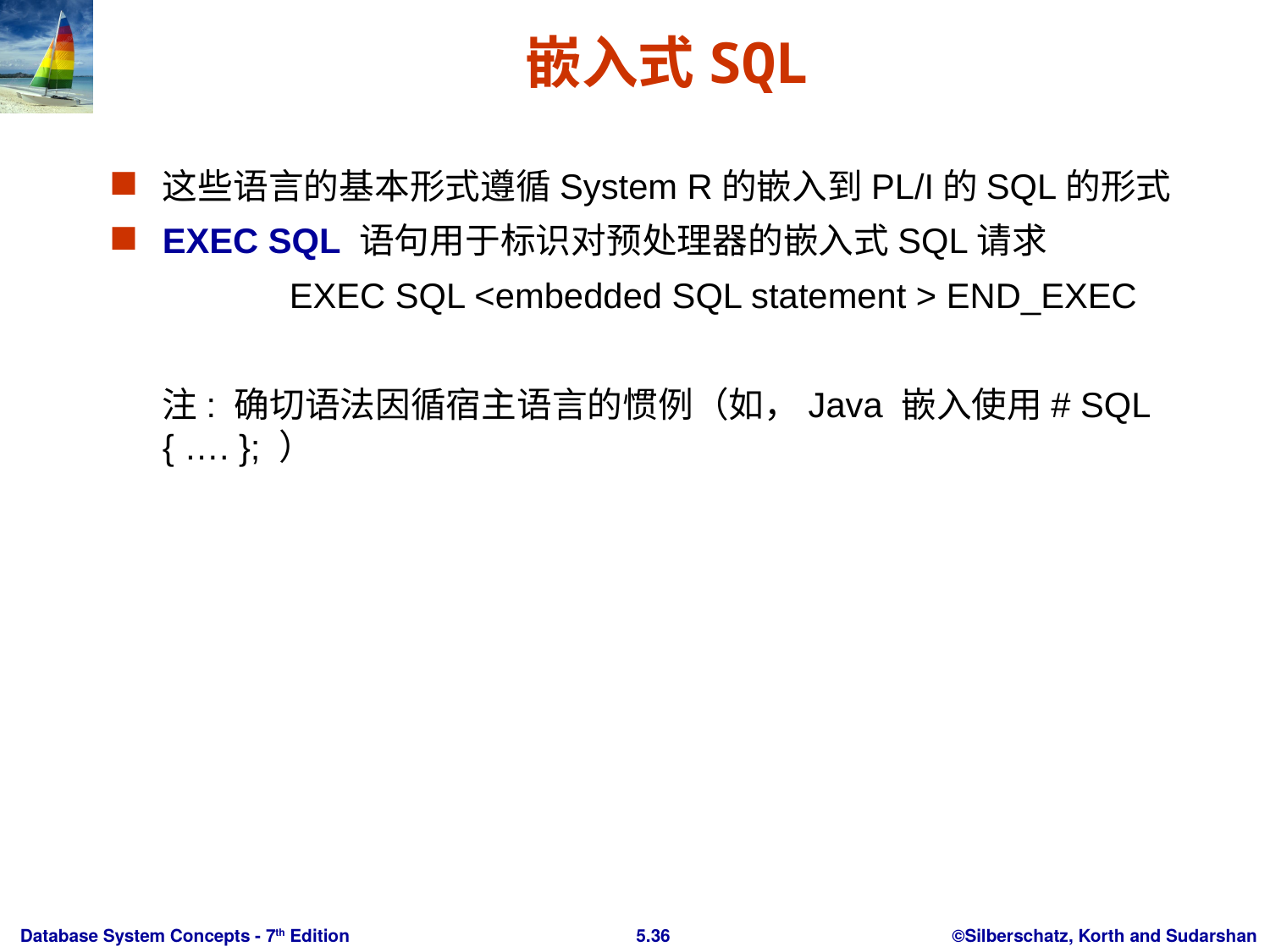

# 嵌入式SQL
这些语言的基本形式遵循System R的嵌入到PL/I的SQL的形式
EXEC SQL 语句用于标识对预处理器的嵌入式SQL请求
		EXEC SQL <embedded SQL statement > END_EXEC

	注: 确切语法因循宿主语言的惯例（如，Java 嵌入使用# SQL { …. }; ）